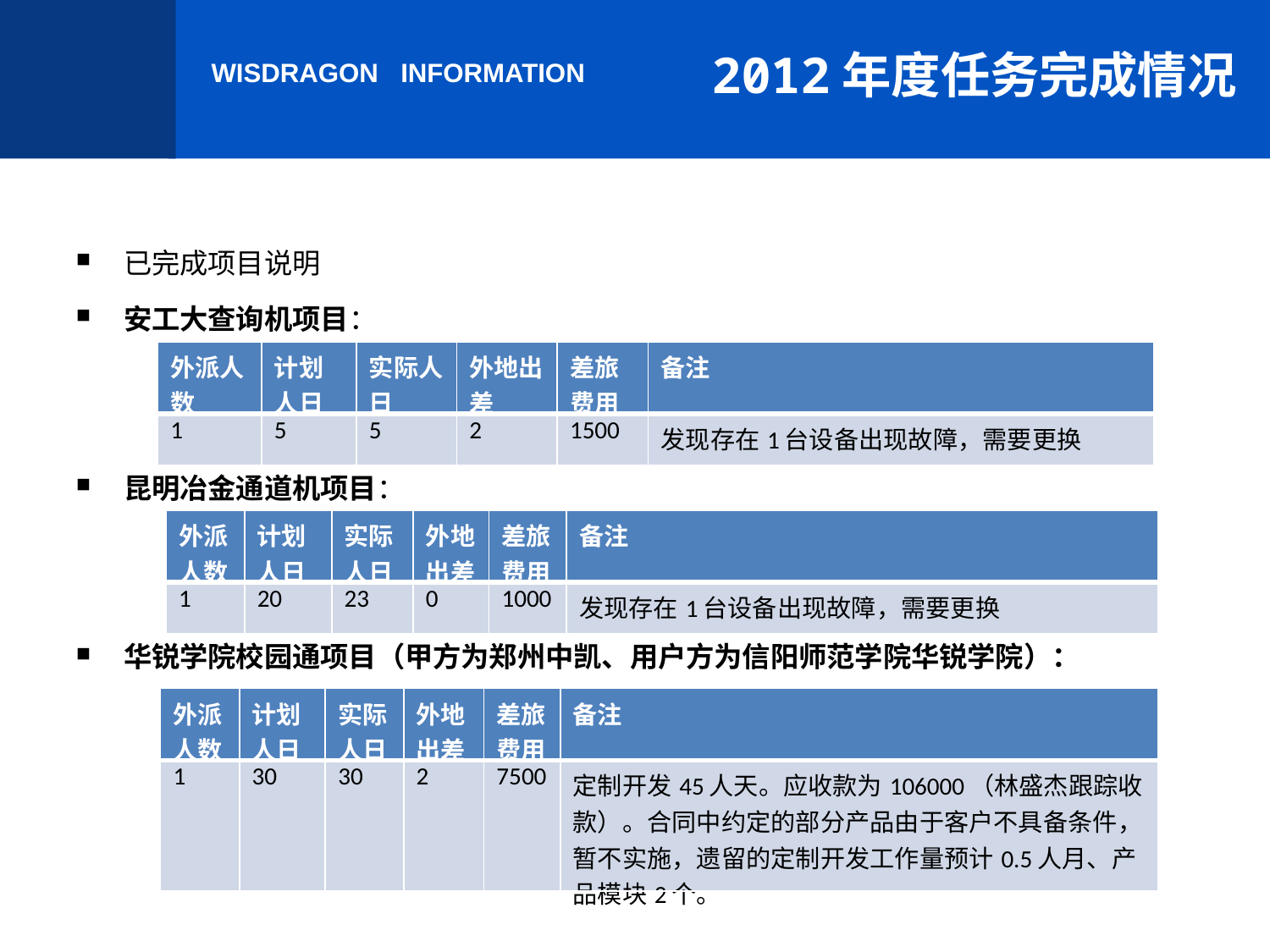

2012年度任务完成情况
已完成项目说明
安工大查询机项目：

昆明冶金通道机项目：

华锐学院校园通项目（甲方为郑州中凯、用户方为信阳师范学院华锐学院）：

| 外派人数 | 计划人日 | 实际人日 | 外地出差 | 差旅费用 | 备注 |
| --- | --- | --- | --- | --- | --- |
| 1 | 5 | 5 | 2 | 1500 | 发现存在1台设备出现故障，需要更换 |
| 外派人数 | 计划人日 | 实际人日 | 外地出差 | 差旅费用 | 备注 |
| --- | --- | --- | --- | --- | --- |
| 1 | 20 | 23 | 0 | 1000 | 发现存在1台设备出现故障，需要更换 |
| 外派人数 | 计划人日 | 实际人日 | 外地出差 | 差旅费用 | 备注 |
| --- | --- | --- | --- | --- | --- |
| 1 | 30 | 30 | 2 | 7500 | 定制开发45人天。应收款为106000（林盛杰跟踪收款）。合同中约定的部分产品由于客户不具备条件，暂不实施，遗留的定制开发工作量预计0.5人月、产品模块2个。 |